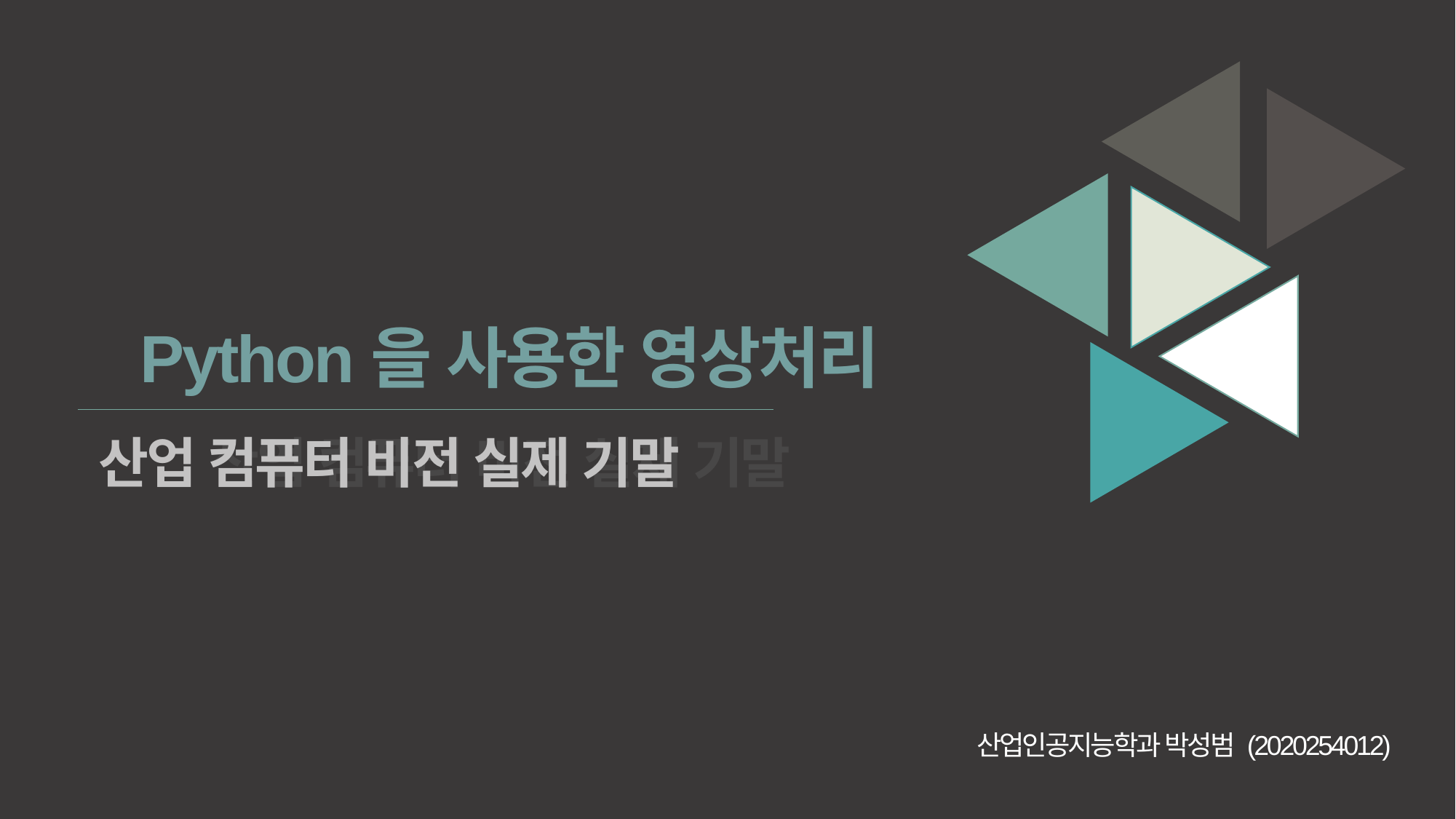

Python을 사용한 영상처리
산업 컴퓨터 비전 실제 기말
산업 컴퓨터 비전 실제 기말
산업인공지능학과 박성범 (2020254012)